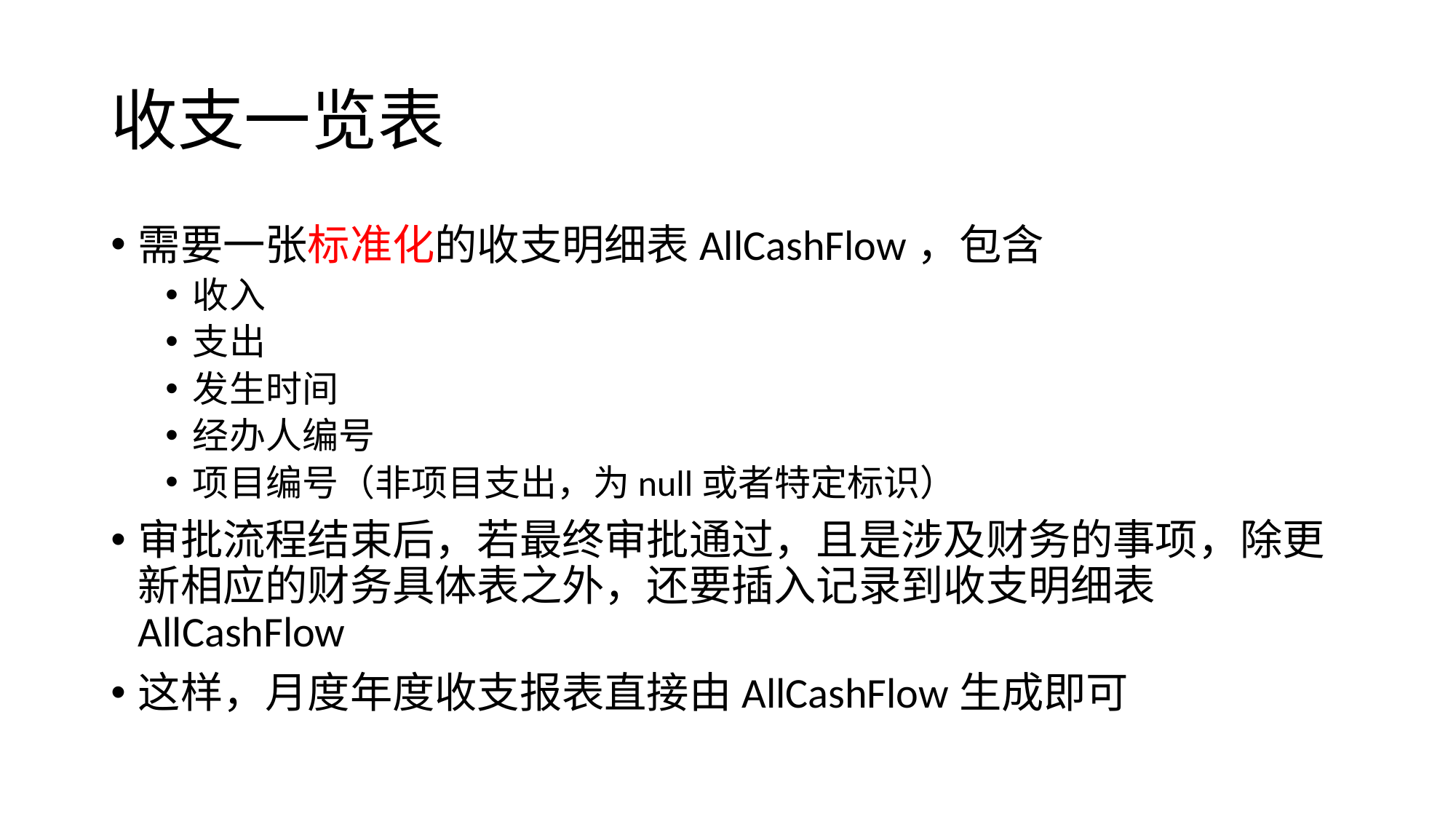

# 收支一览表
需要一张标准化的收支明细表AllCashFlow，包含
收入
支出
发生时间
经办人编号
项目编号（非项目支出，为null或者特定标识）
审批流程结束后，若最终审批通过，且是涉及财务的事项，除更新相应的财务具体表之外，还要插入记录到收支明细表AllCashFlow
这样，月度年度收支报表直接由AllCashFlow生成即可